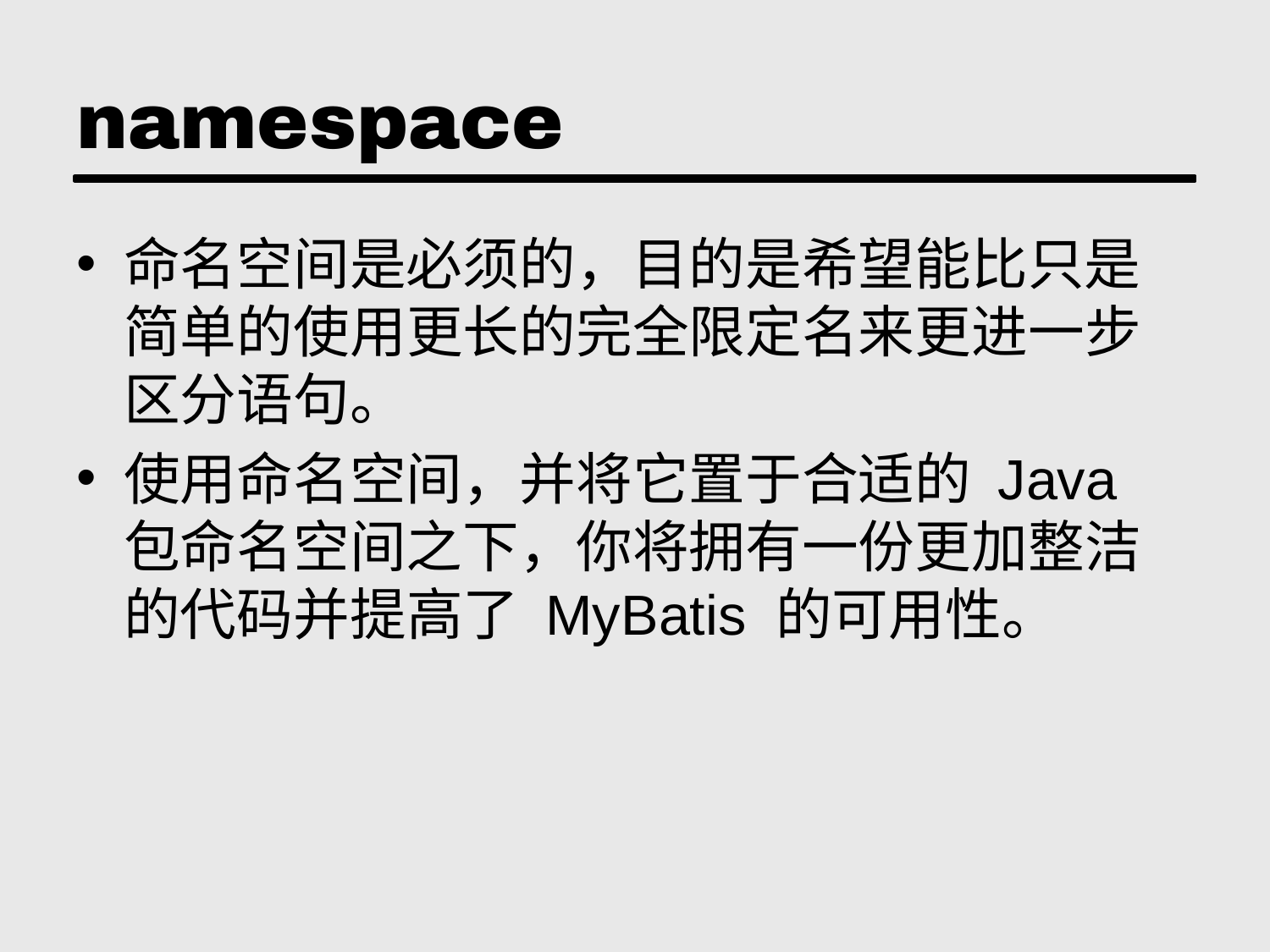

# namespace
命名空间是必须的，目的是希望能比只是简单的使用更长的完全限定名来更进一步区分语句。
使用命名空间，并将它置于合适的 Java 包命名空间之下，你将拥有一份更加整洁的代码并提高了 MyBatis 的可用性。